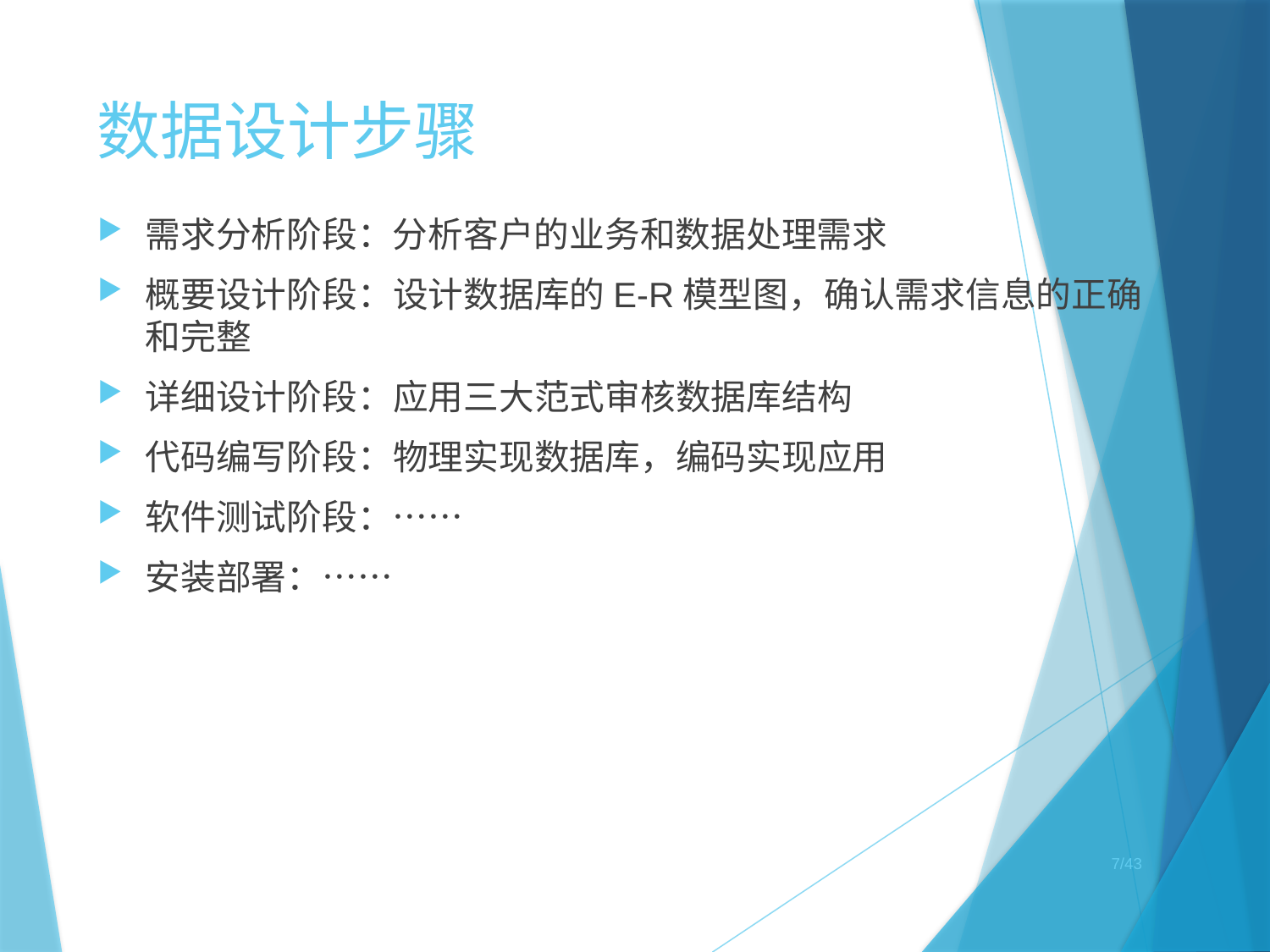

# 数据设计步骤
需求分析阶段：分析客户的业务和数据处理需求
概要设计阶段：设计数据库的E-R模型图，确认需求信息的正确和完整
详细设计阶段：应用三大范式审核数据库结构
代码编写阶段：物理实现数据库，编码实现应用
软件测试阶段：……
安装部署：……

7/43